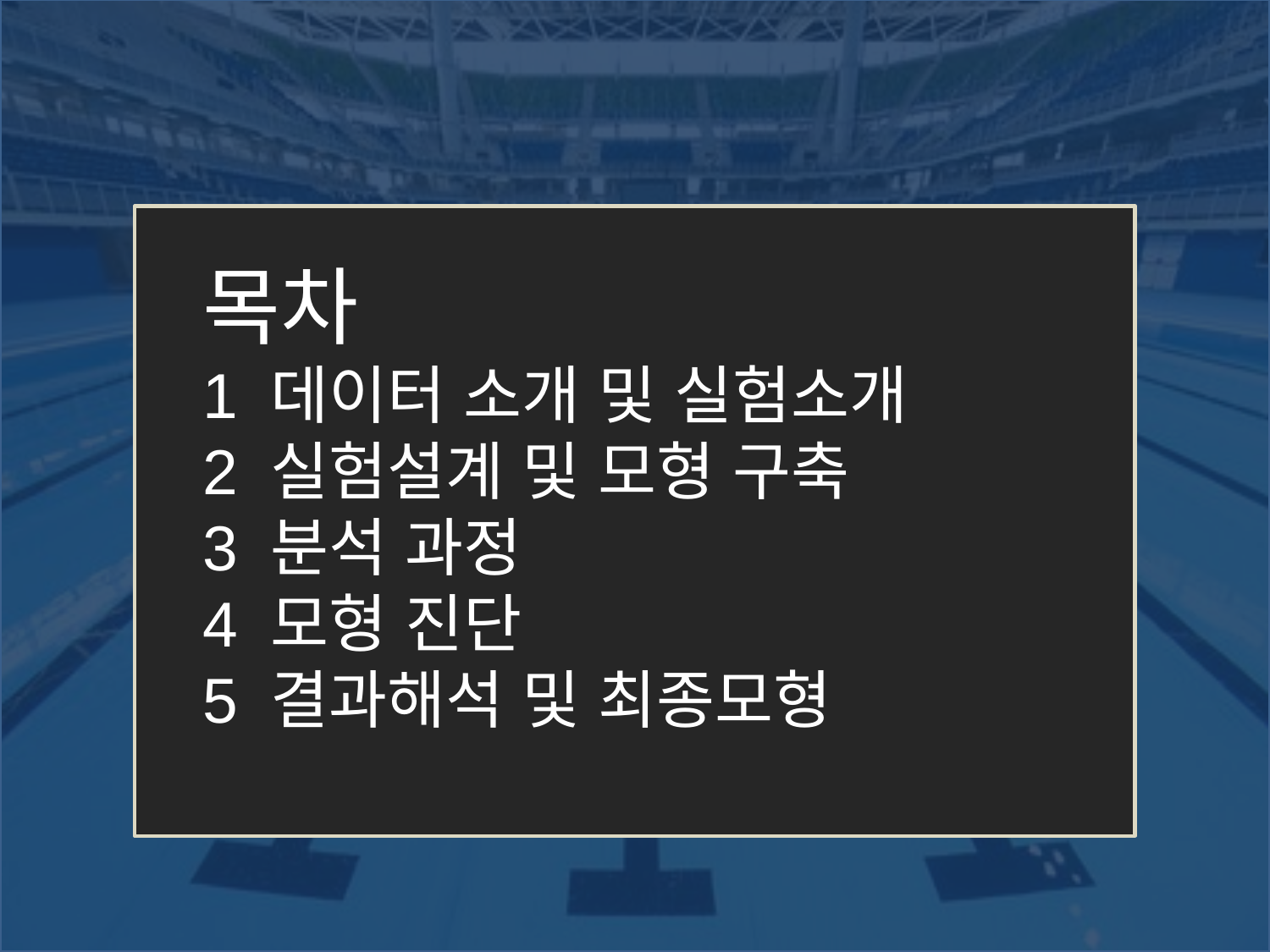

목차
1 데이터 소개 및 실험소개
2 실험설계 및 모형 구축
3 분석 과정
4 모형 진단
5 결과해석 및 최종모형